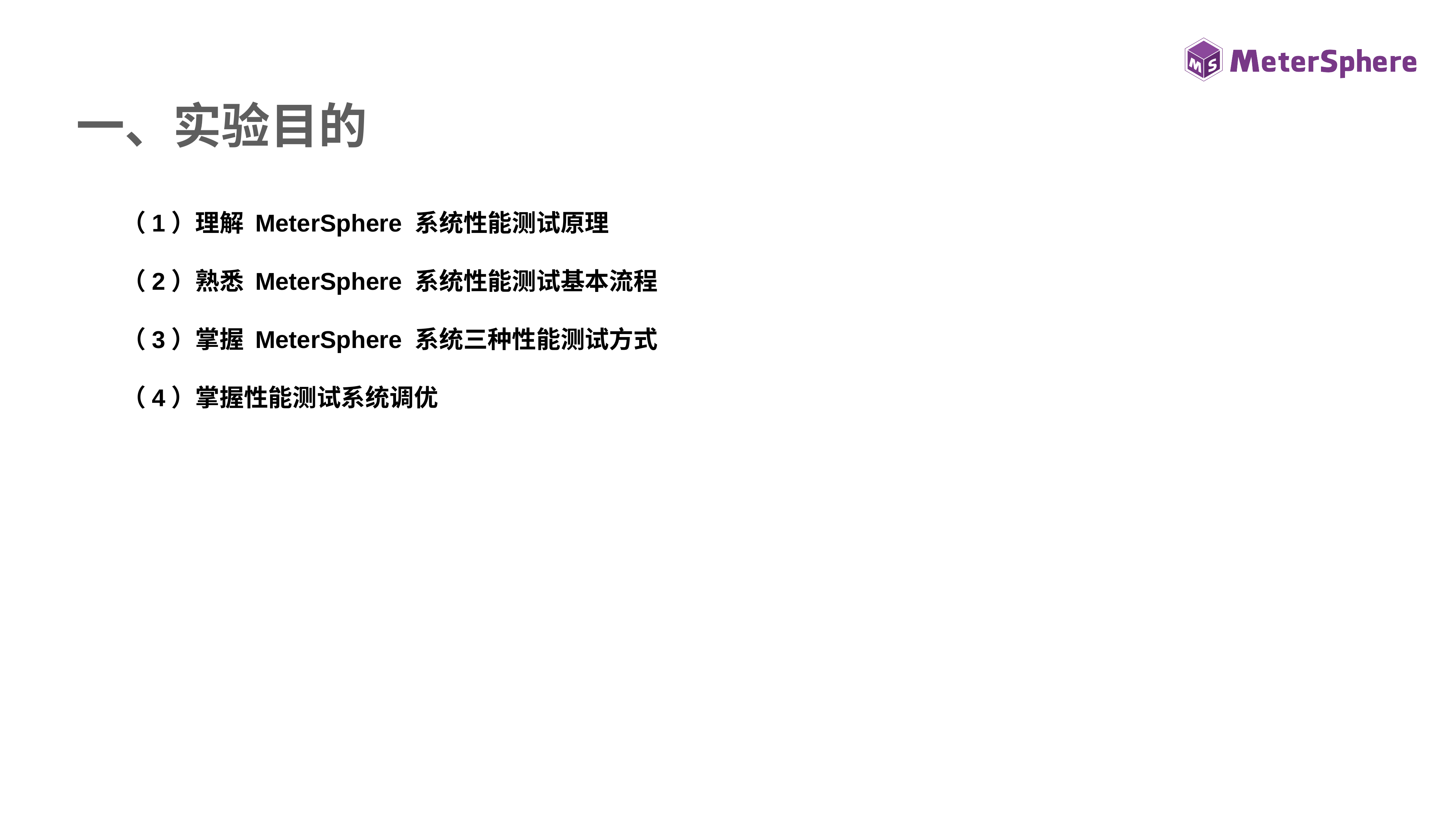

一、实验目的
（1）理解 MeterSphere 系统性能测试原理

（2）熟悉 MeterSphere 系统性能测试基本流程

（3）掌握 MeterSphere 系统三种性能测试方式

（4）掌握性能测试系统调优